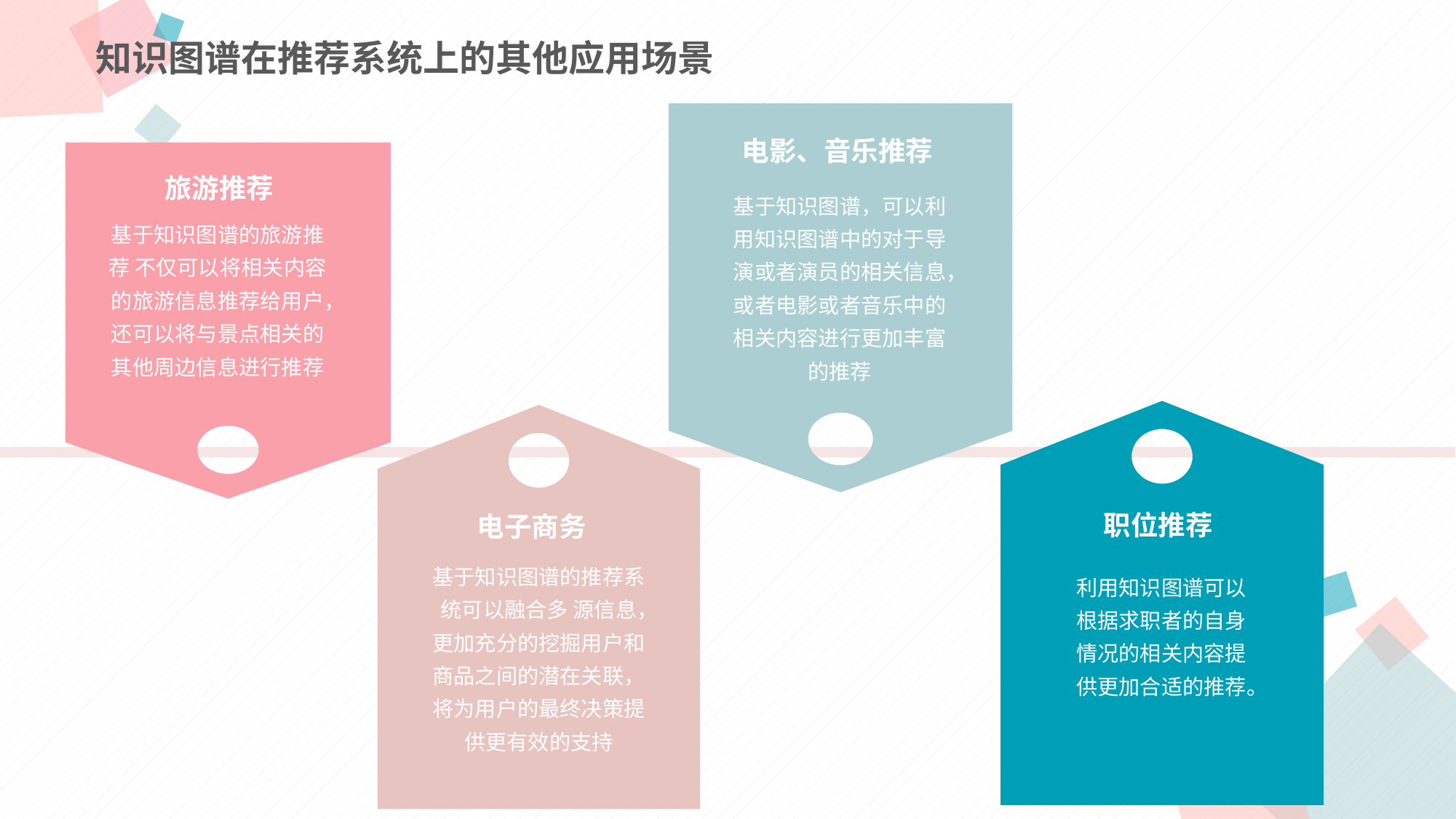

知识图谱在推荐系统上的其他应用场景

电影、音乐推荐

旅游推荐
基于知识图谱，可以利用知识图谱中的对于导演或者演员的相关信息，或者电影或者音乐中的相关内容进行更加丰富的推荐
基于知识图谱的旅游推荐 不仅可以将相关内容的旅游信息推荐给用户，还可以将与景点相关的其他周边信息进行推荐

职位推荐
电子商务
基于知识图谱的推荐系统可以融合多 源信息，更加充分的挖掘用户和商品之间的潜在关联， 将为用户的最终决策提供更有效的支持
利用知识图谱可以根据求职者的自身情况的相关内容提供更加合适的推荐。